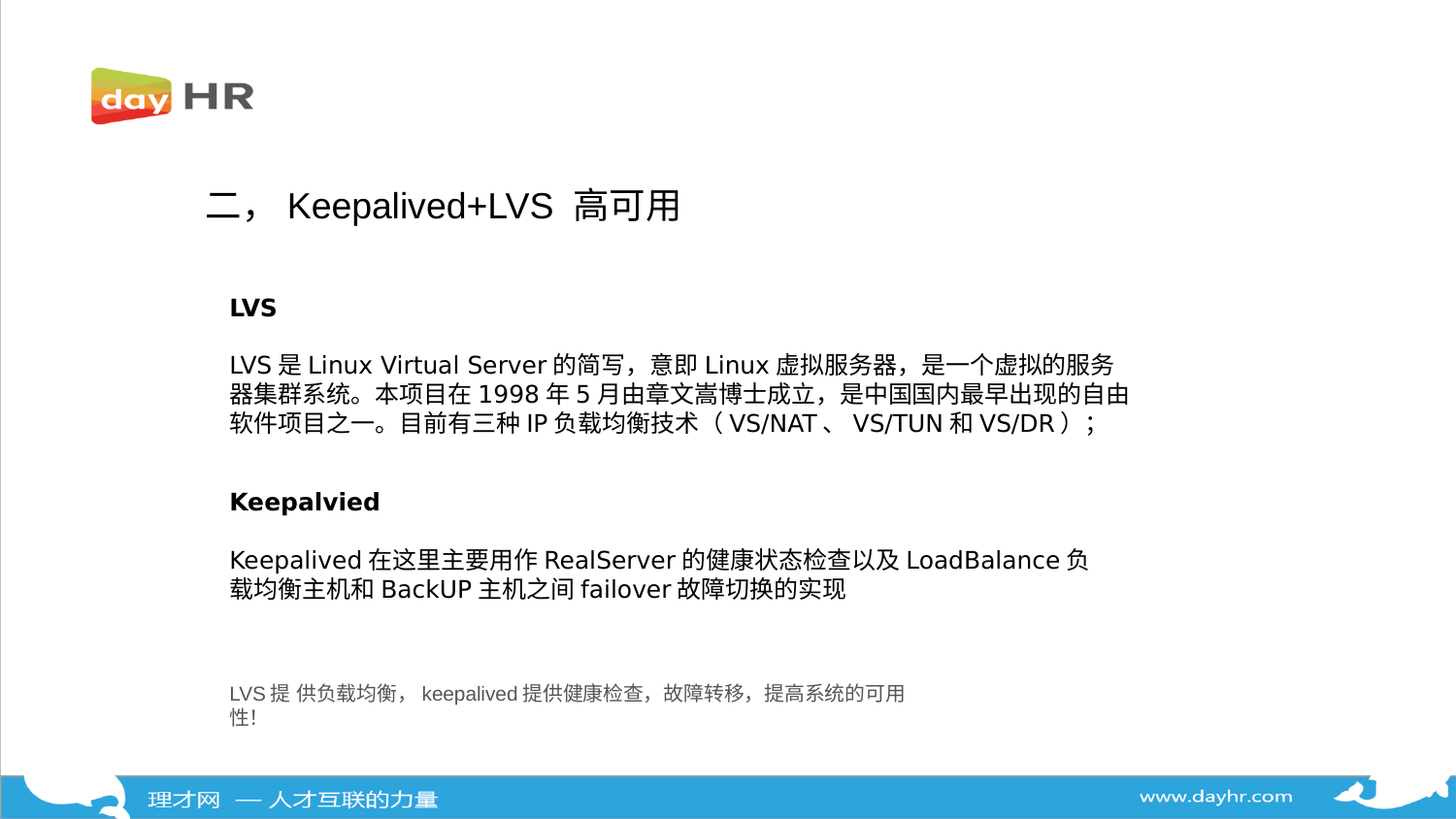

二，Keepalived+LVS 高可用
LVS
LVS是Linux Virtual Server的简写，意即Linux虚拟服务器，是一个虚拟的服务器集群系统。本项目在1998年5月由章文嵩博士成立，是中国国内最早出现的自由软件项目之一。目前有三种IP负载均衡技术（VS/NAT、VS/TUN和VS/DR）；
Keepalvied
Keepalived在这里主要用作RealServer的健康状态检查以及LoadBalance负载均衡主机和BackUP主机之间failover故障切换的实现
LVS提 供负载均衡，keepalived提供健康检查，故障转移，提高系统的可用性！